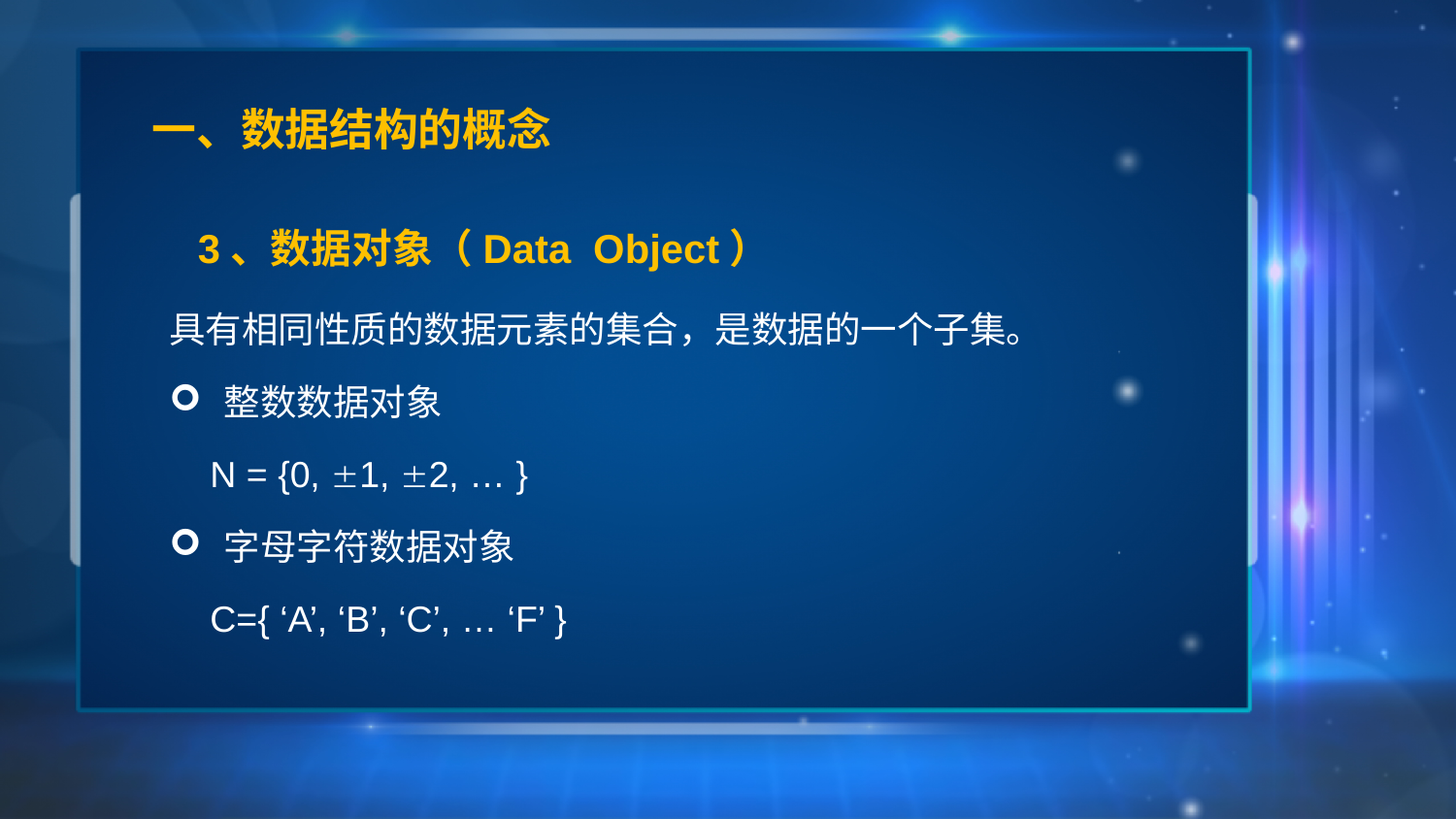

# 一、数据结构的概念
3、数据对象（Data  Object）
具有相同性质的数据元素的集合，是数据的一个子集。
整数数据对象
    N = {0, ±1, ±2, … }
字母字符数据对象
    C={ ‘A’, ‘B’, ‘C’, … ‘F’ }